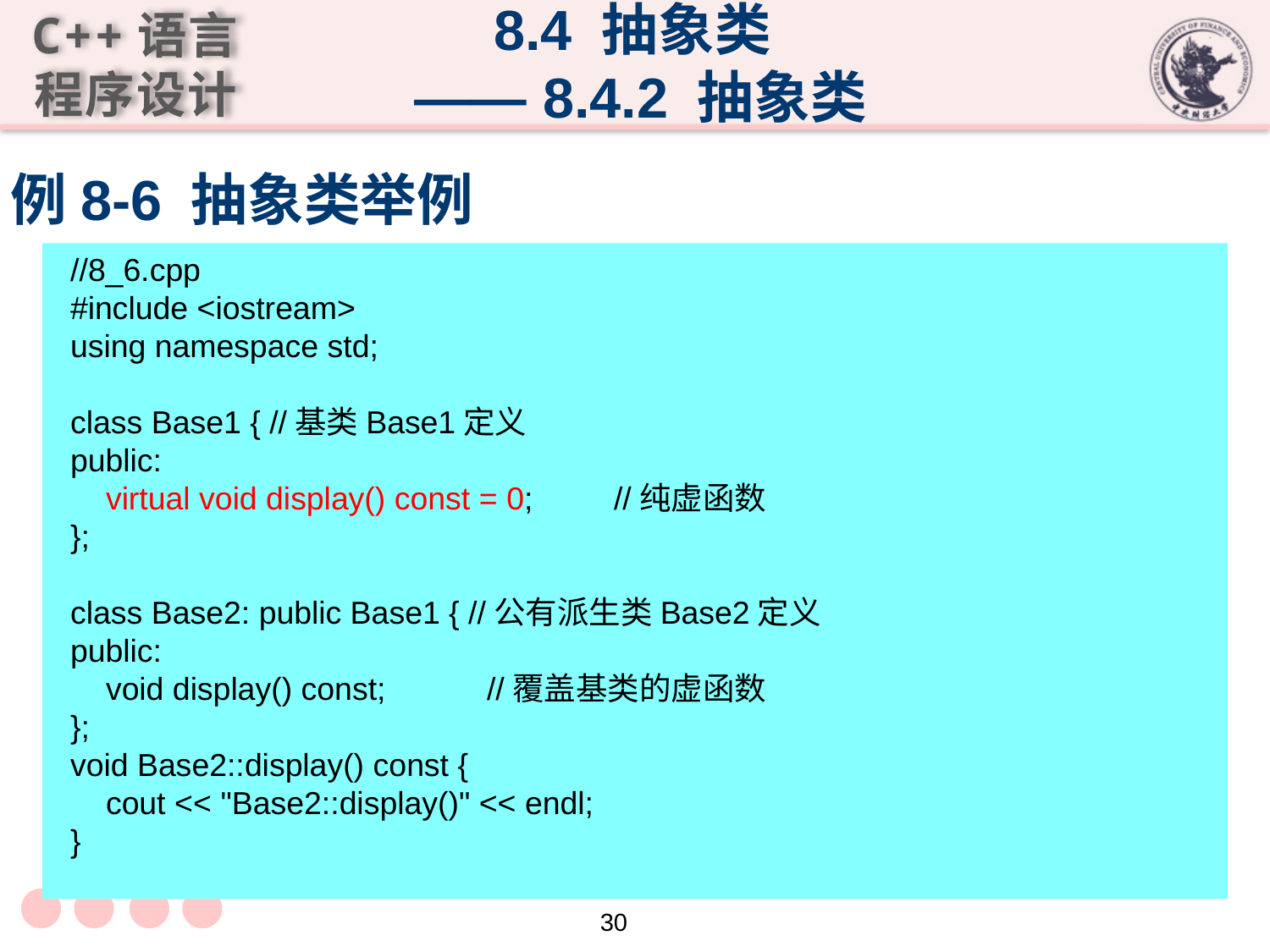

8.4 抽象类
 —— 8.4.2 抽象类
# 例8-6 抽象类举例
//8_6.cpp
#include <iostream>
using namespace std;

class Base1 { //基类Base1定义
public:
	virtual void display() const = 0;	//纯虚函数
};

class Base2: public Base1 { //公有派生类Base2定义
public:
	void display() const;	//覆盖基类的虚函数
};
void Base2::display() const {
	cout << "Base2::display()" << endl;
}
30